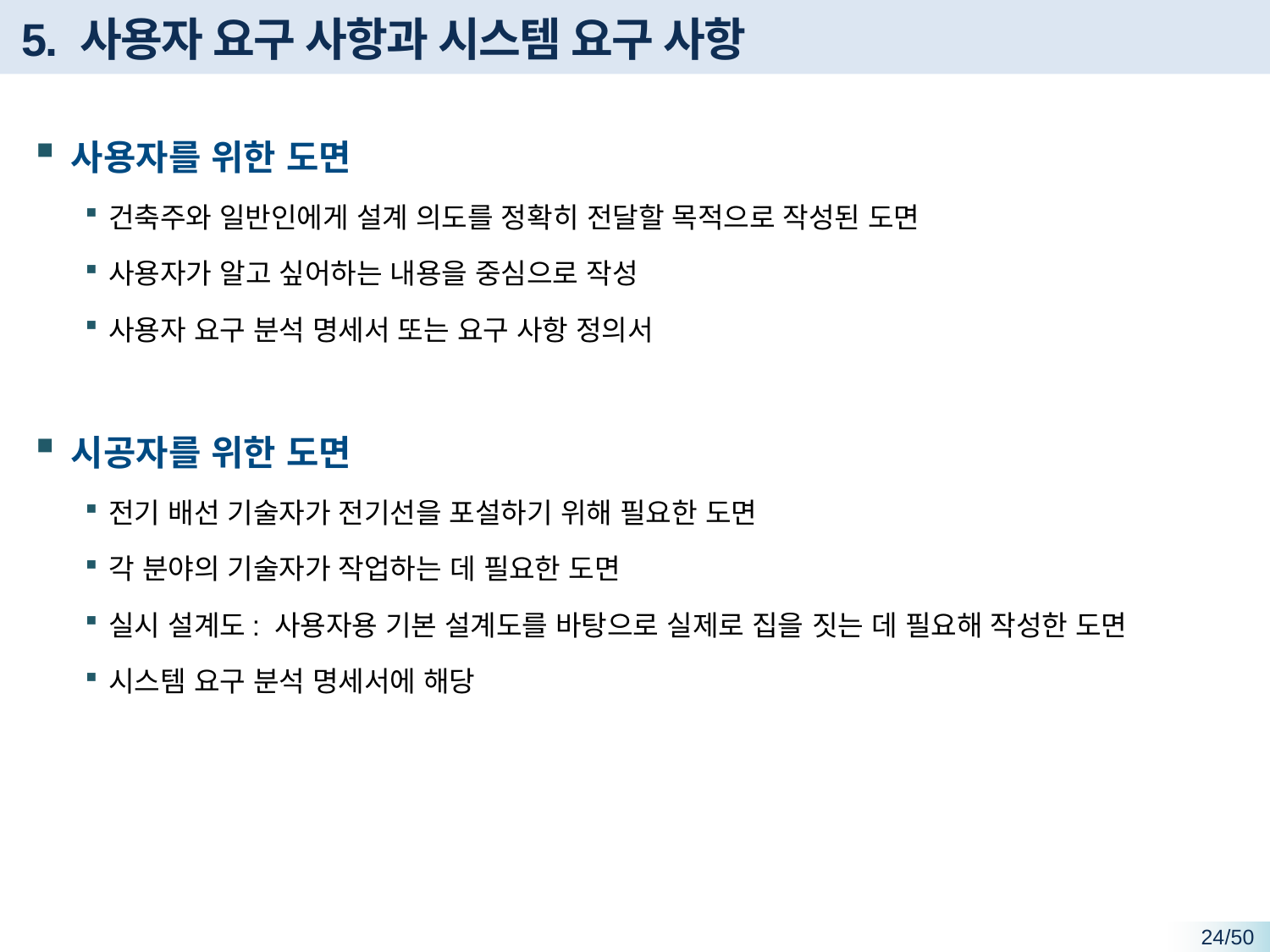

# 5. 사용자 요구 사항과 시스템 요구 사항
사용자를 위한 도면
건축주와 일반인에게 설계 의도를 정확히 전달할 목적으로 작성된 도면
사용자가 알고 싶어하는 내용을 중심으로 작성
사용자 요구 분석 명세서 또는 요구 사항 정의서

시공자를 위한 도면
전기 배선 기술자가 전기선을 포설하기 위해 필요한 도면
각 분야의 기술자가 작업하는 데 필요한 도면
실시 설계도: 사용자용 기본 설계도를 바탕으로 실제로 집을 짓는 데 필요해 작성한 도면
시스템 요구 분석 명세서에 해당